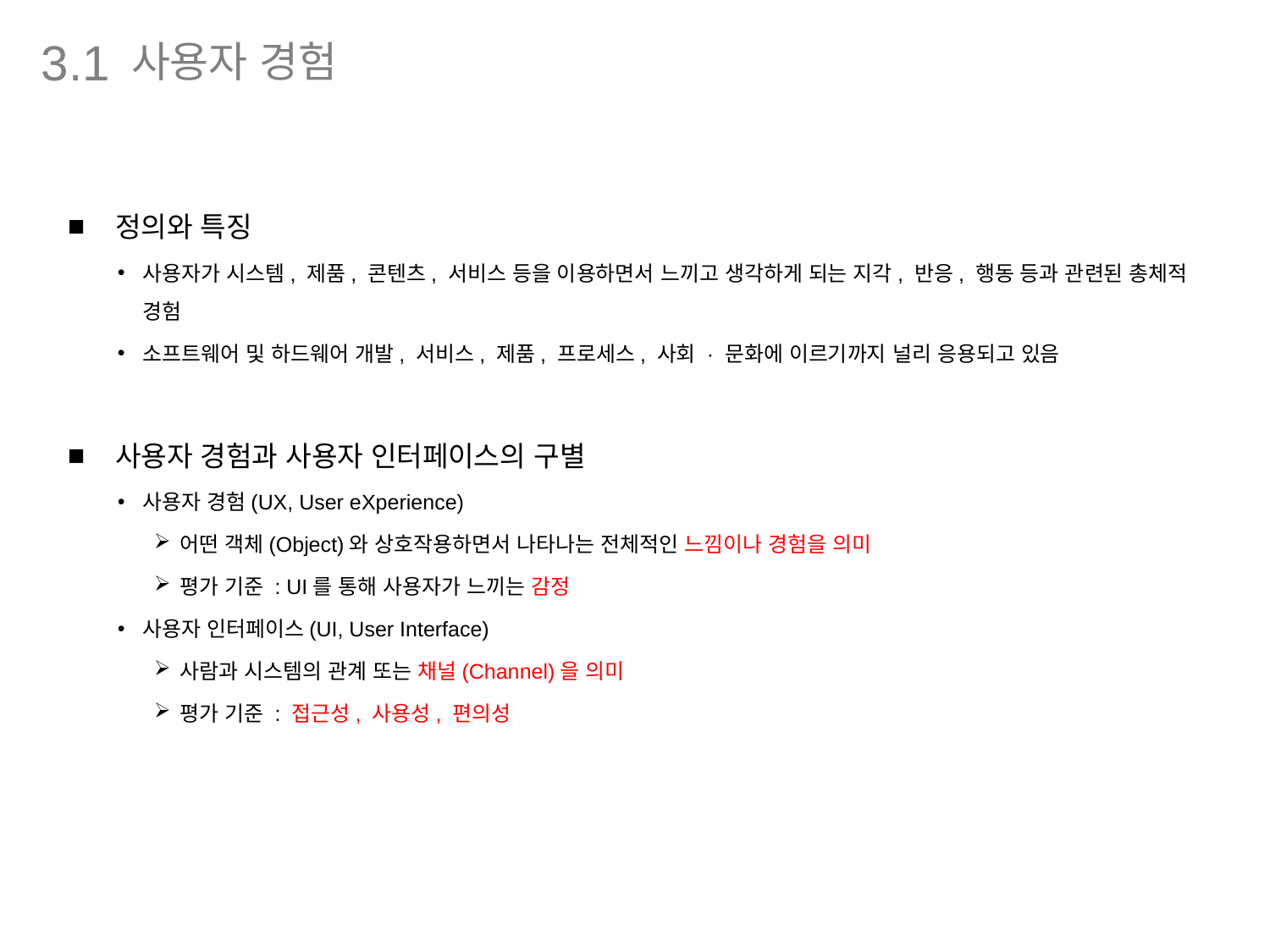

사용자 경험
3.1
정의와 특징
사용자가 시스템, 제품, 콘텐츠, 서비스 등을 이용하면서 느끼고 생각하게 되는 지각, 반응, 행동 등과 관련된 총체적 경험
소프트웨어 및 하드웨어 개발, 서비스, 제품, 프로세스, 사회 · 문화에 이르기까지 널리 응용되고 있음

사용자 경험과 사용자 인터페이스의 구별
사용자 경험(UX, User eXperience)
어떤 객체(Object)와 상호작용하면서 나타나는 전체적인 느낌이나 경험을 의미
평가 기준 : UI를 통해 사용자가 느끼는 감정
사용자 인터페이스(UI, User Interface)
사람과 시스템의 관계 또는 채널(Channel)을 의미
평가 기준 : 접근성, 사용성, 편의성